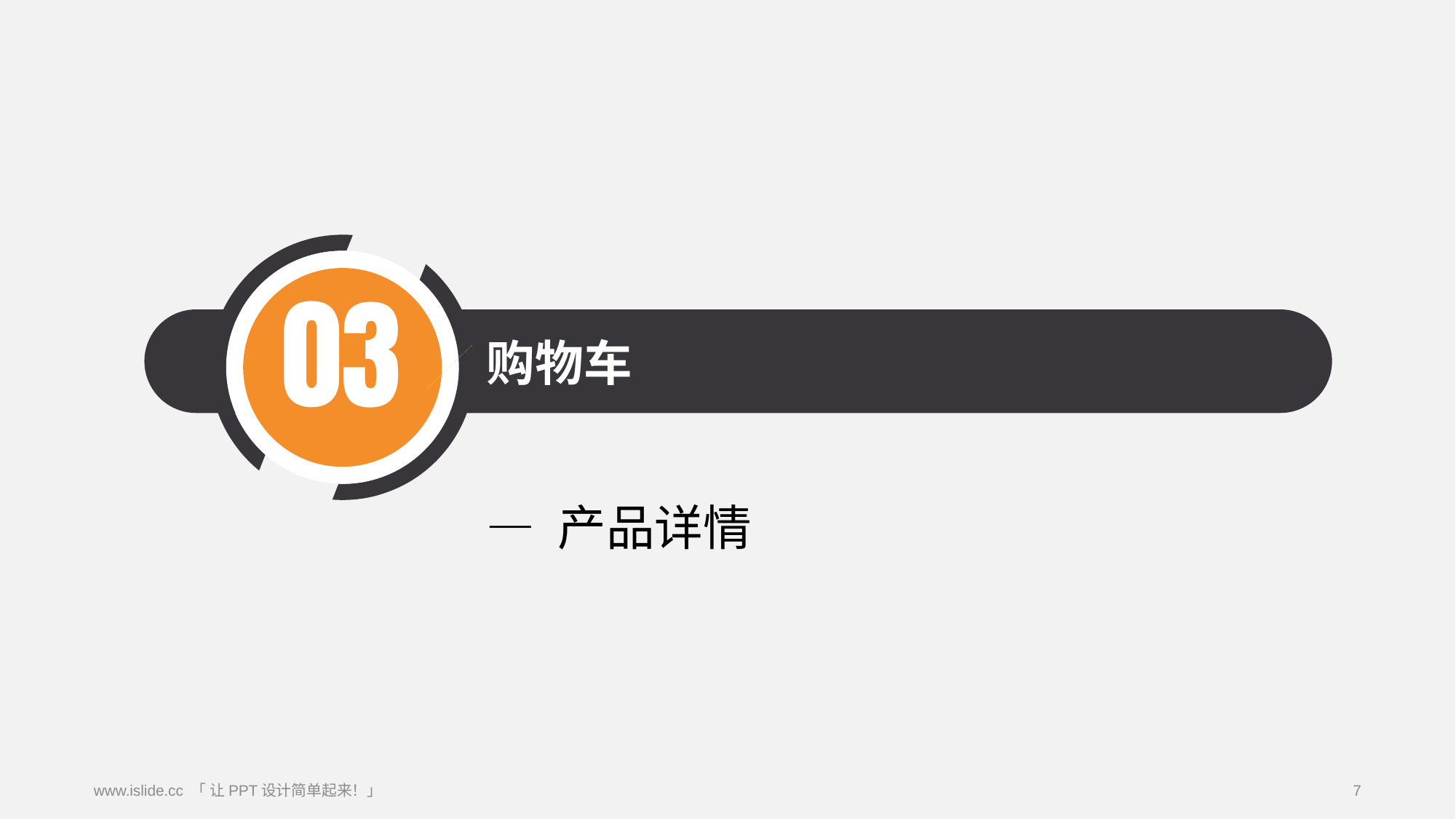

03
# 购物车

— 产品详情
www.islide.cc 「 让PPT设计简单起来！」
7